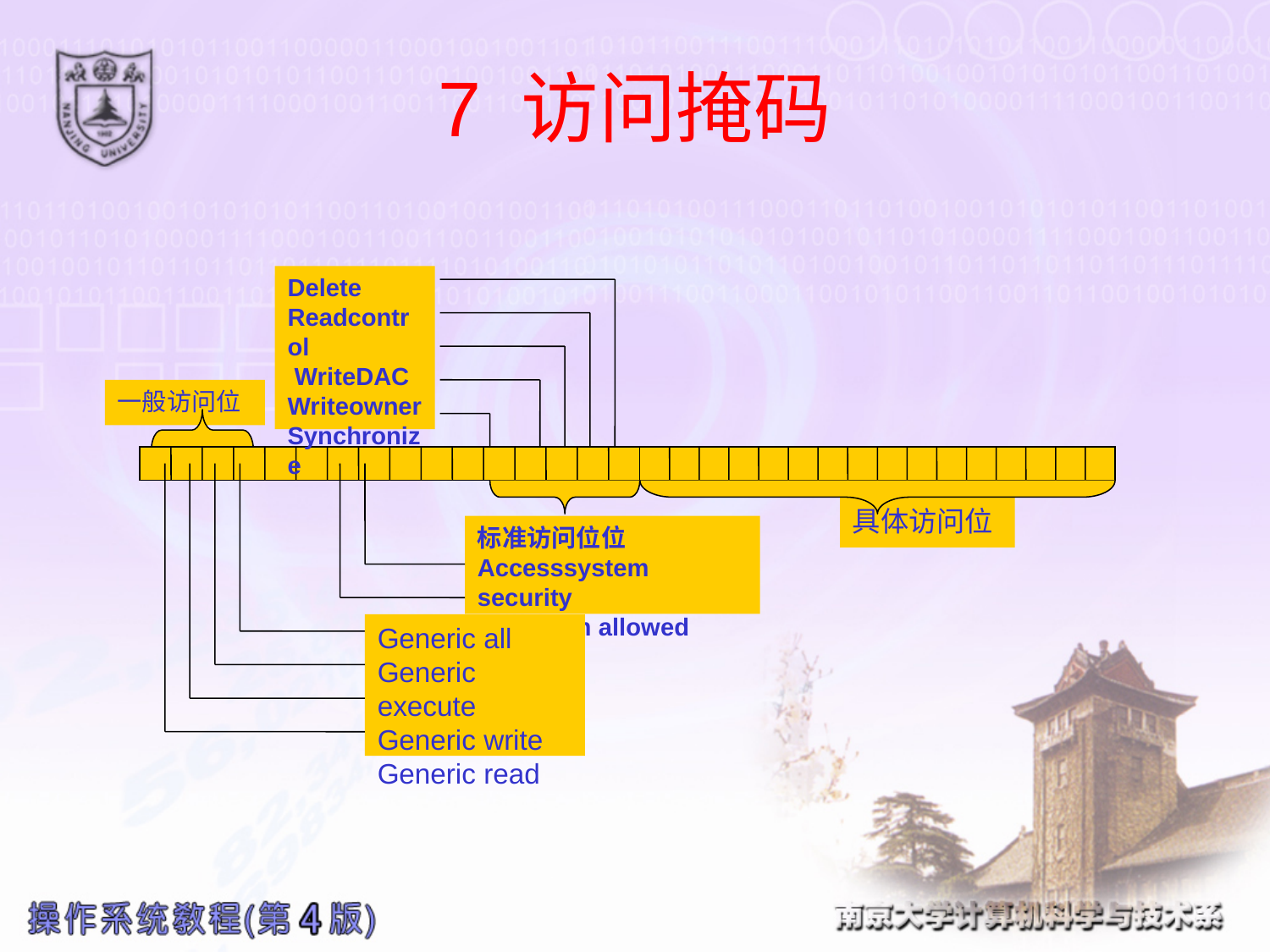

# 7 访问掩码
Delete
Readcontrol
 WriteDAC
Writeowner Synchronize

一般访问位

具体访问位
标准访问位位
Accesssystem security
Maximum allowed

Generic all
Generic execute
Generic write
Generic read